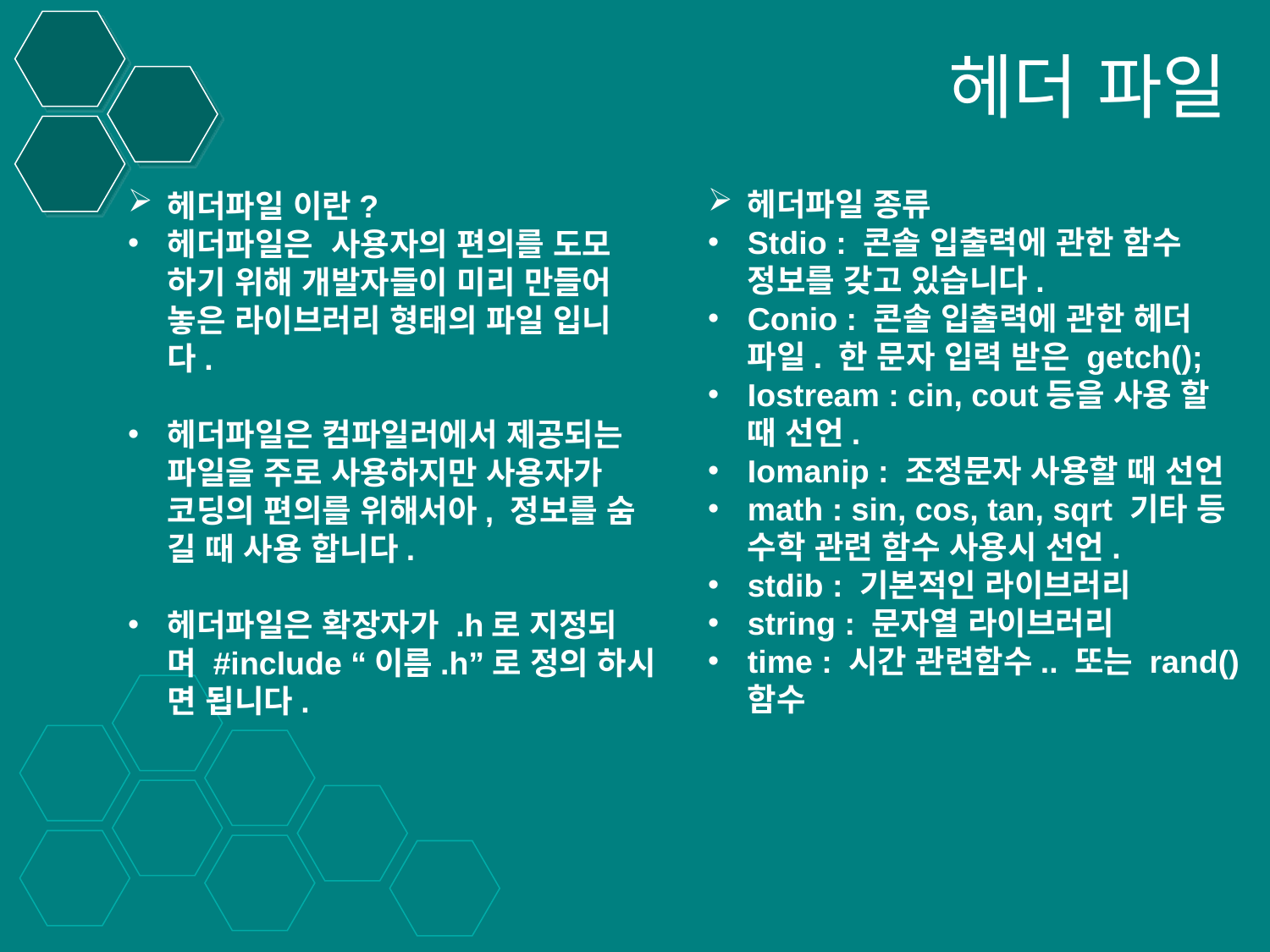

헤더 파일
헤더파일 종류
Stdio : 콘솔 입출력에 관한 함수
정보를 갖고 있습니다.
Conio : 콘솔 입출력에 관한 헤더
파일. 한 문자 입력 받은 getch();
Iostream : cin, cout등을 사용 할
때 선언.
Iomanip : 조정문자 사용할 때 선언
math : sin, cos, tan, sqrt 기타 등
수학 관련 함수 사용시 선언.
stdib : 기본적인 라이브러리
string : 문자열 라이브러리
time : 시간 관련함수.. 또는 rand()
함수
헤더파일 이란?
헤더파일은  사용자의 편의를 도모
하기 위해 개발자들이 미리 만들어
놓은 라이브러리 형태의 파일 입니
다.

헤더파일은 컴파일러에서 제공되는
파일을 주로 사용하지만 사용자가
코딩의 편의를 위해서아, 정보를 숨
길 때 사용 합니다.

헤더파일은 확장자가 .h로 지정되
며 #include “이름.h”로 정의 하시
면 됩니다.